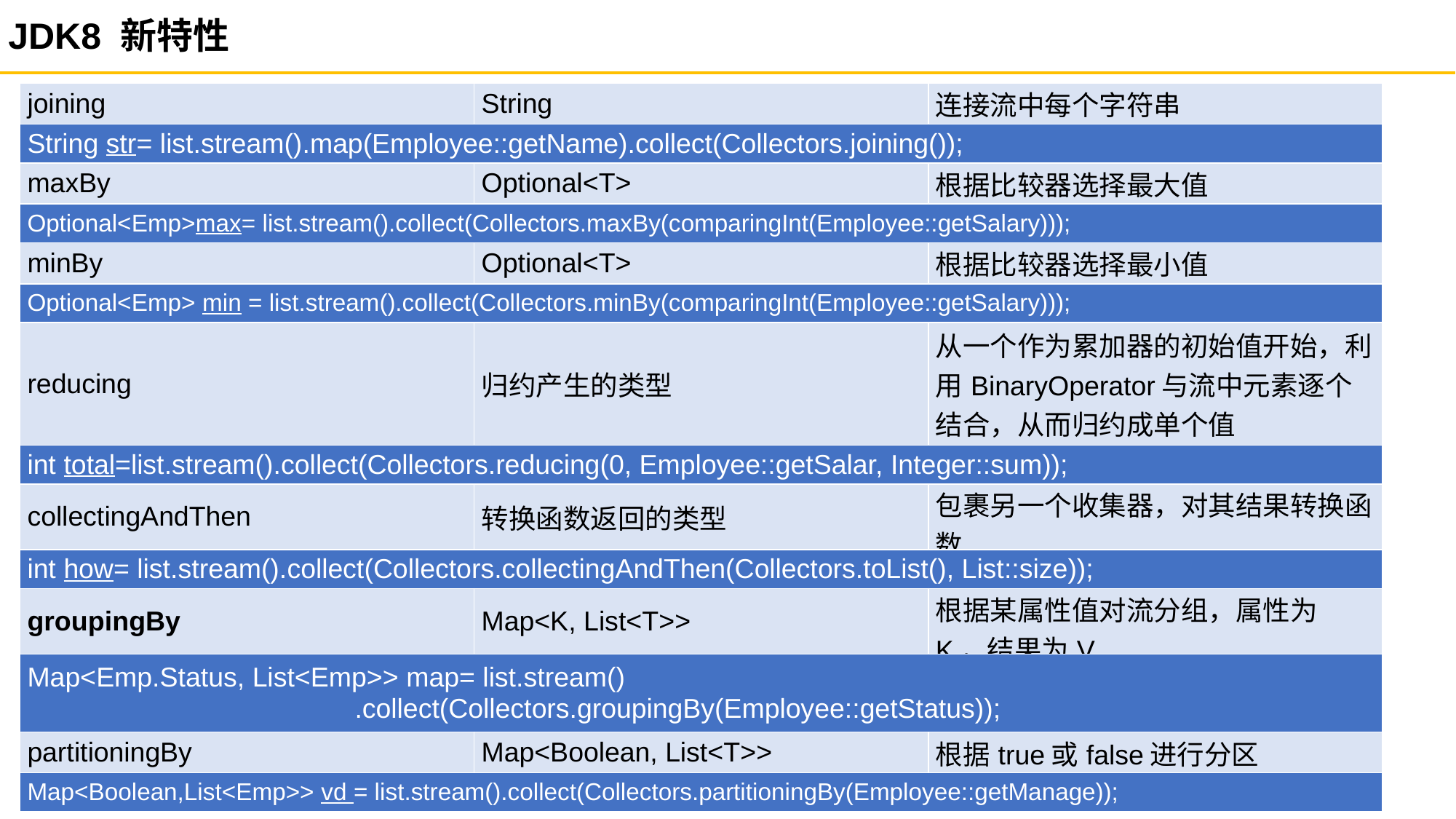

JDK8 新特性
| joining | String | 连接流中每个字符串 |
| --- | --- | --- |
| String str= list.stream().map(Employee::getName).collect(Collectors.joining()); |  |  |
| maxBy | Optional<T> | 根据比较器选择最大值 |
| Optional<Emp>max= list.stream().collect(Collectors.maxBy(comparingInt(Employee::getSalary))); |  |  |
| minBy | Optional<T> | 根据比较器选择最小值 |
| Optional<Emp> min = list.stream().collect(Collectors.minBy(comparingInt(Employee::getSalary))); |  |  |
| reducing | 归约产生的类型 | 从一个作为累加器的初始值开始，利用BinaryOperator与流中元素逐个结合，从而归约成单个值 |
| int total=list.stream().collect(Collectors.reducing(0, Employee::getSalar, Integer::sum)); |  |  |
| collectingAndThen | 转换函数返回的类型 | 包裹另一个收集器，对其结果转换函数 |
| int how= list.stream().collect(Collectors.collectingAndThen(Collectors.toList(), List::size)); |  |  |
| groupingBy | Map<K, List<T>> | 根据某属性值对流分组，属性为K，结果为V |
| Map<Emp.Status, List<Emp>> map= list.stream() .collect(Collectors.groupingBy(Employee::getStatus)); |  |  |
| partitioningBy | Map<Boolean, List<T>> | 根据true或false进行分区 |
| Map<Boolean,List<Emp>> vd = list.stream().collect(Collectors.partitioningBy(Employee::getManage)); |  |  |